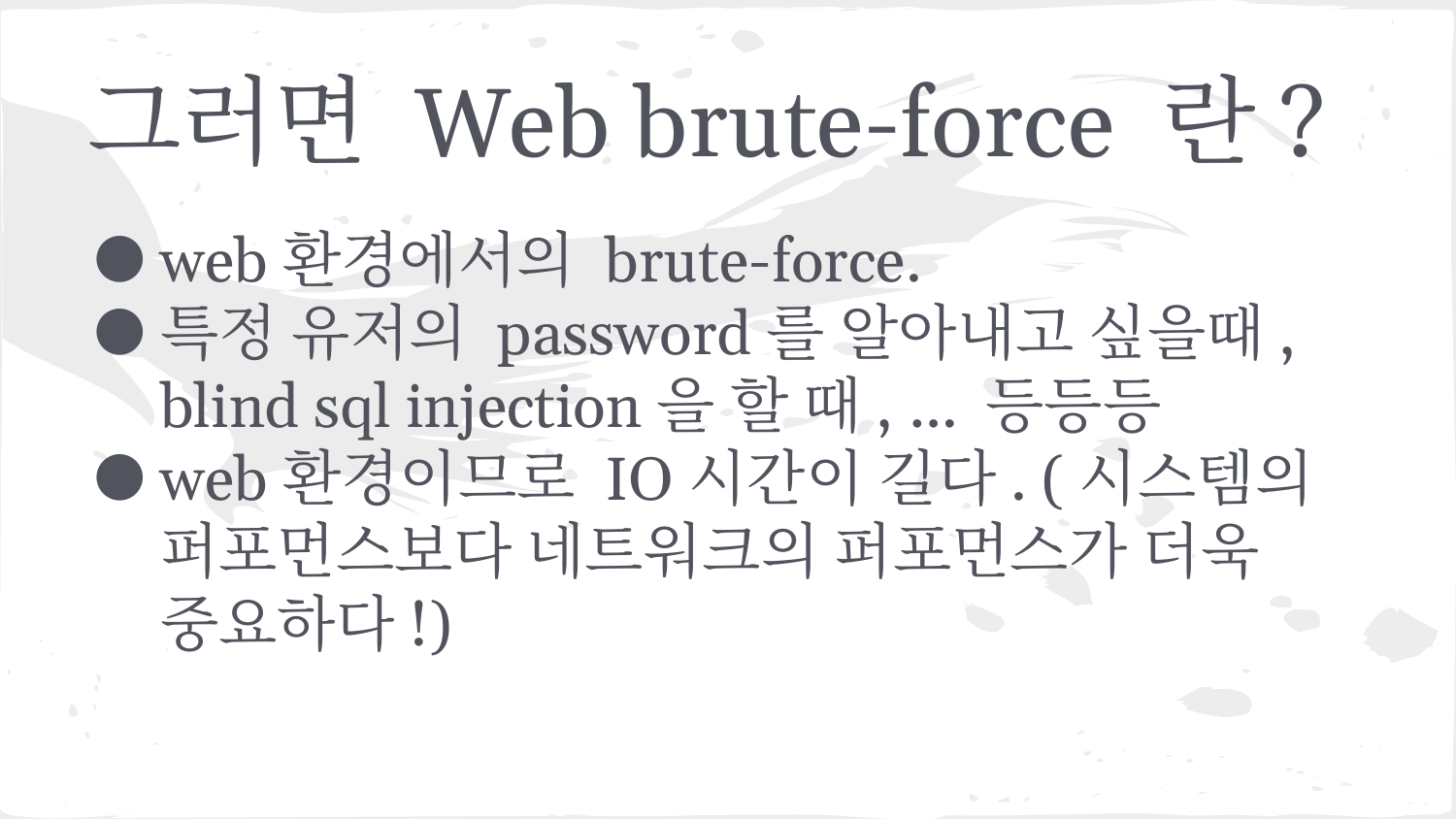

# 그러면 Web brute-force 란?
web환경에서의 brute-force.
특정 유저의 password를 알아내고 싶을때, blind sql injection을 할 때, … 등등등
web환경이므로 IO시간이 길다. (시스템의 퍼포먼스보다 네트워크의 퍼포먼스가 더욱 중요하다!)